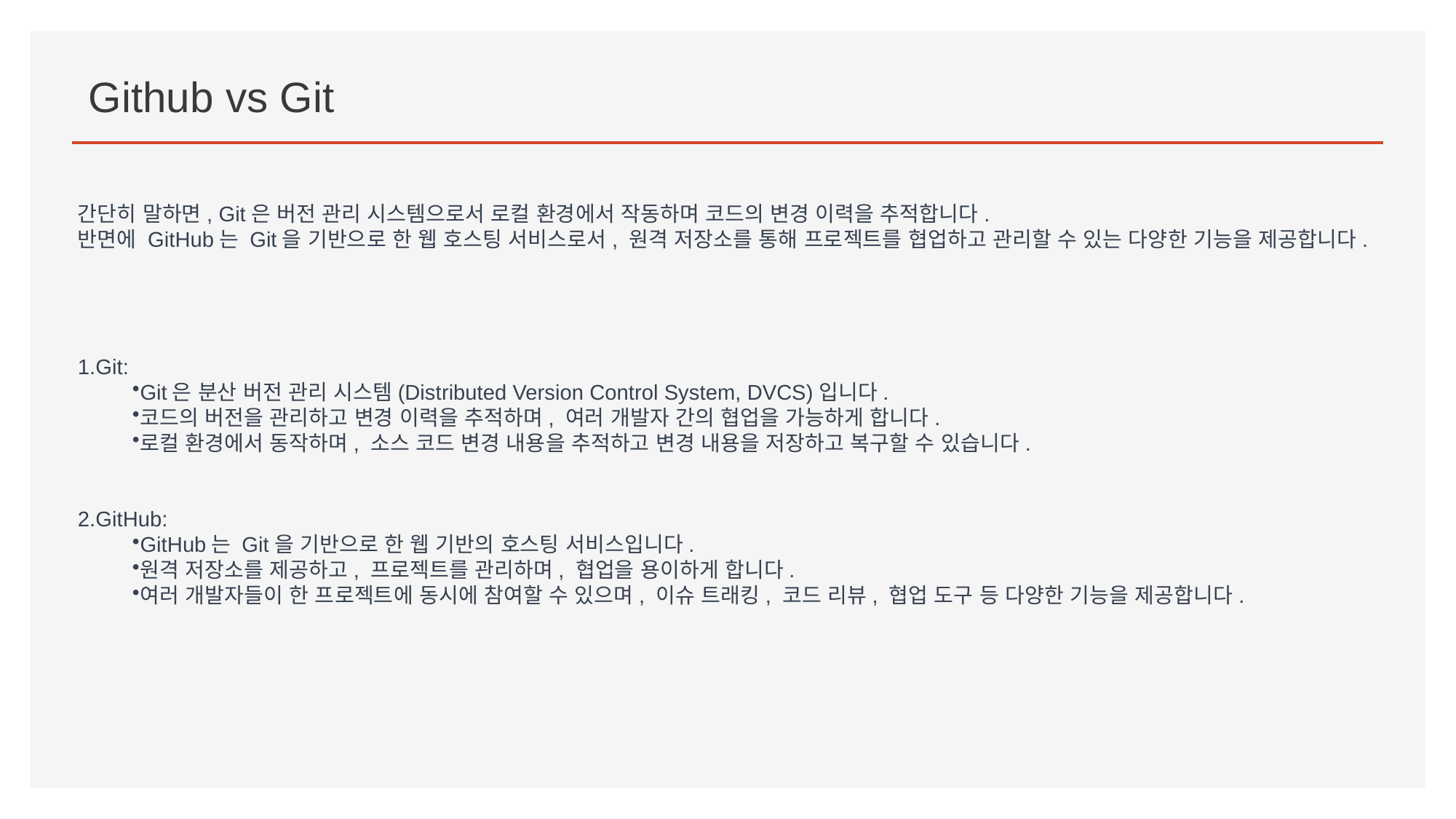

# Github vs Git
간단히 말하면, Git은 버전 관리 시스템으로서 로컬 환경에서 작동하며 코드의 변경 이력을 추적합니다.
반면에 GitHub는 Git을 기반으로 한 웹 호스팅 서비스로서, 원격 저장소를 통해 프로젝트를 협업하고 관리할 수 있는 다양한 기능을 제공합니다.

Git:
Git은 분산 버전 관리 시스템(Distributed Version Control System, DVCS)입니다.
코드의 버전을 관리하고 변경 이력을 추적하며, 여러 개발자 간의 협업을 가능하게 합니다.
로컬 환경에서 동작하며, 소스 코드 변경 내용을 추적하고 변경 내용을 저장하고 복구할 수 있습니다.

GitHub:
GitHub는 Git을 기반으로 한 웹 기반의 호스팅 서비스입니다.
원격 저장소를 제공하고, 프로젝트를 관리하며, 협업을 용이하게 합니다.
여러 개발자들이 한 프로젝트에 동시에 참여할 수 있으며, 이슈 트래킹, 코드 리뷰, 협업 도구 등 다양한 기능을 제공합니다.